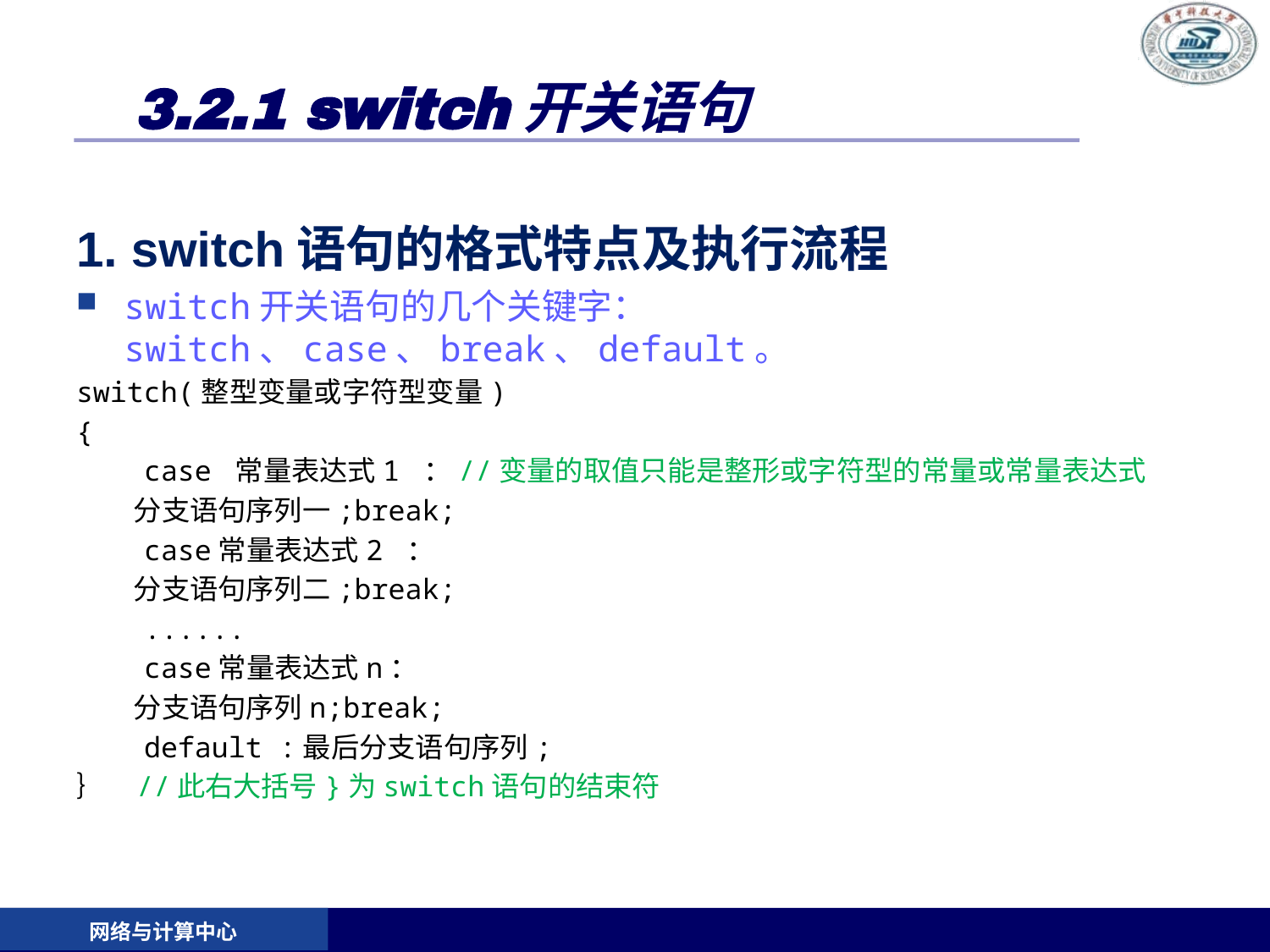

# 3.2.1 switch开关语句
1. switch语句的格式特点及执行流程
switch开关语句的几个关键字：switch、case、break、default。
switch(整型变量或字符型变量)
{
    case 常量表达式1 ：//变量的取值只能是整形或字符型的常量或常量表达式
        分支语句序列一;break;
    case常量表达式2 ：
        分支语句序列二;break;
    ......
    case常量表达式n：
        分支语句序列n;break;
    default :最后分支语句序列;
｝    //此右大括号}为switch语句的结束符
网络与计算中心